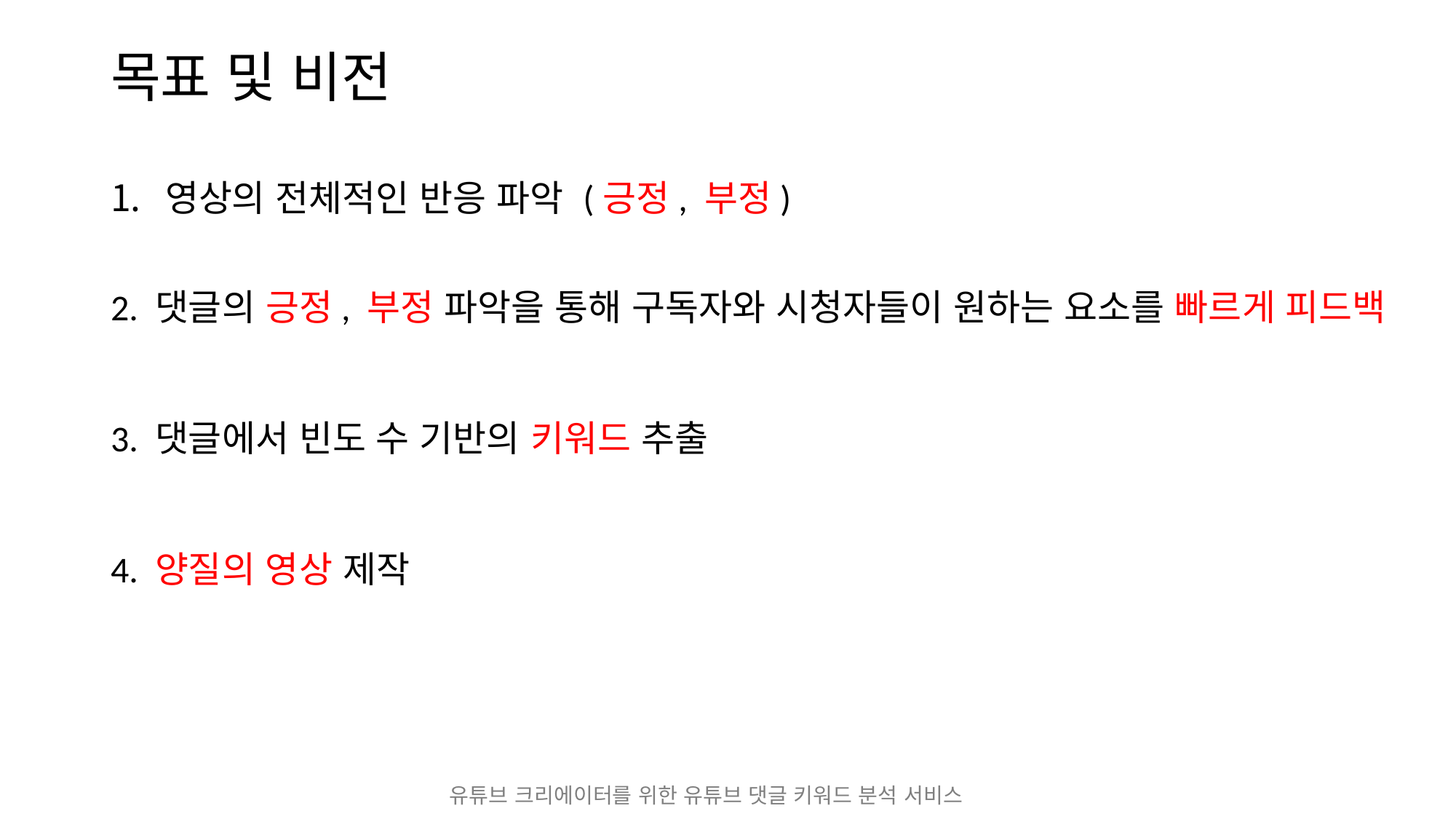

목표 및 비전
영상의 전체적인 반응 파악 (긍정, 부정)
2. 댓글의 긍정, 부정 파악을 통해 구독자와 시청자들이 원하는 요소를 빠르게 피드백

3. 댓글에서 빈도 수 기반의 키워드 추출

4. 양질의 영상 제작

유튜브 크리에이터를 위한 유튜브 댓글 키워드 분석 서비스